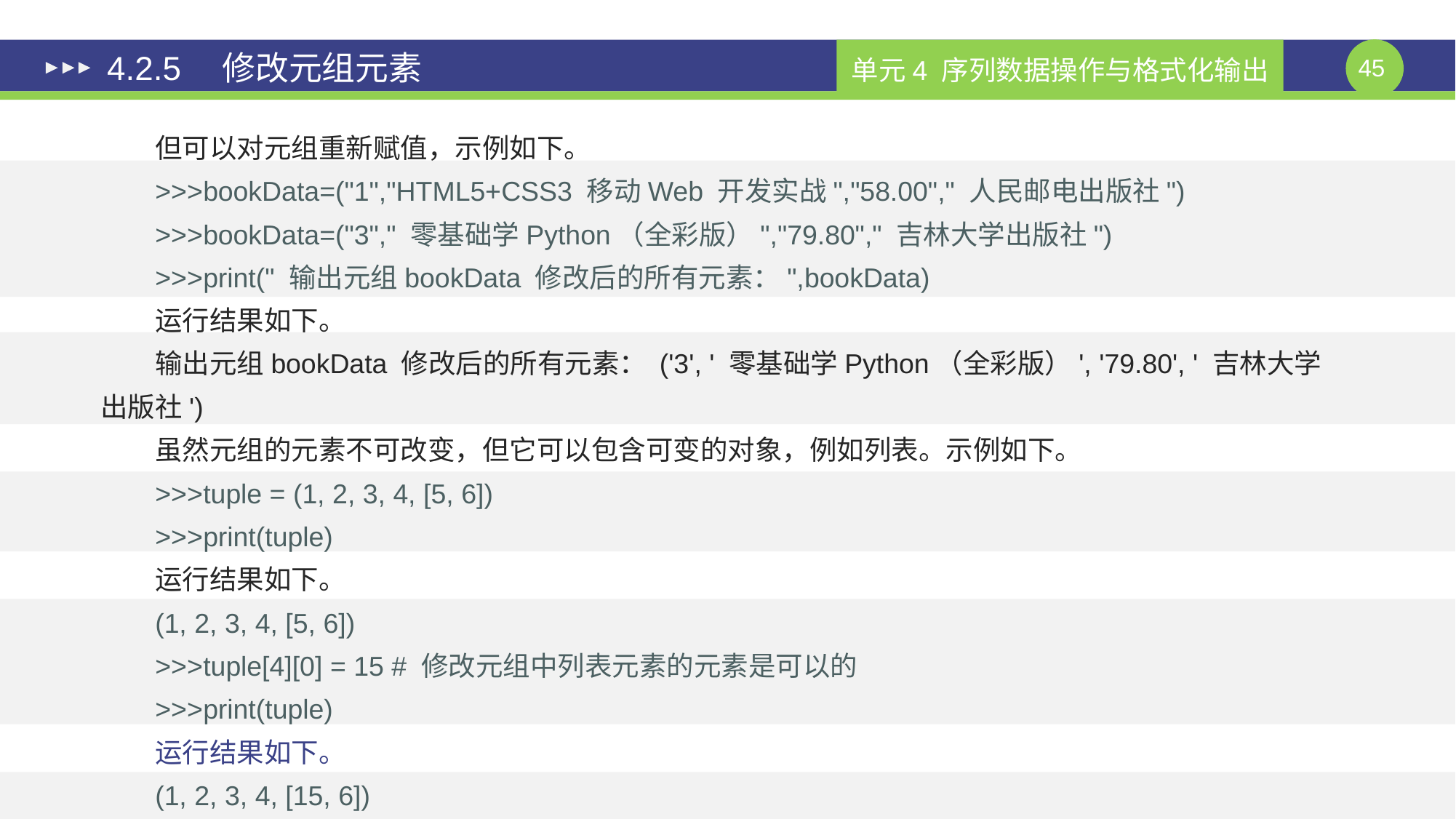

# 4.2.5　修改元组元素
但可以对元组重新赋值，示例如下。
>>>bookData=("1","HTML5+CSS3 移动Web 开发实战","58.00"," 人民邮电出版社")
>>>bookData=("3"," 零基础学Python（全彩版）","79.80"," 吉林大学出版社")
>>>print(" 输出元组bookData 修改后的所有元素：",bookData)
运行结果如下。
输出元组bookData 修改后的所有元素： ('3', ' 零基础学Python（全彩版）', '79.80', ' 吉林大学出版社')
虽然元组的元素不可改变，但它可以包含可变的对象，例如列表。示例如下。
>>>tuple = (1, 2, 3, 4, [5, 6])
>>>print(tuple)
运行结果如下。
(1, 2, 3, 4, [5, 6])
>>>tuple[4][0] = 15 # 修改元组中列表元素的元素是可以的
>>>print(tuple)
运行结果如下。
(1, 2, 3, 4, [15, 6])